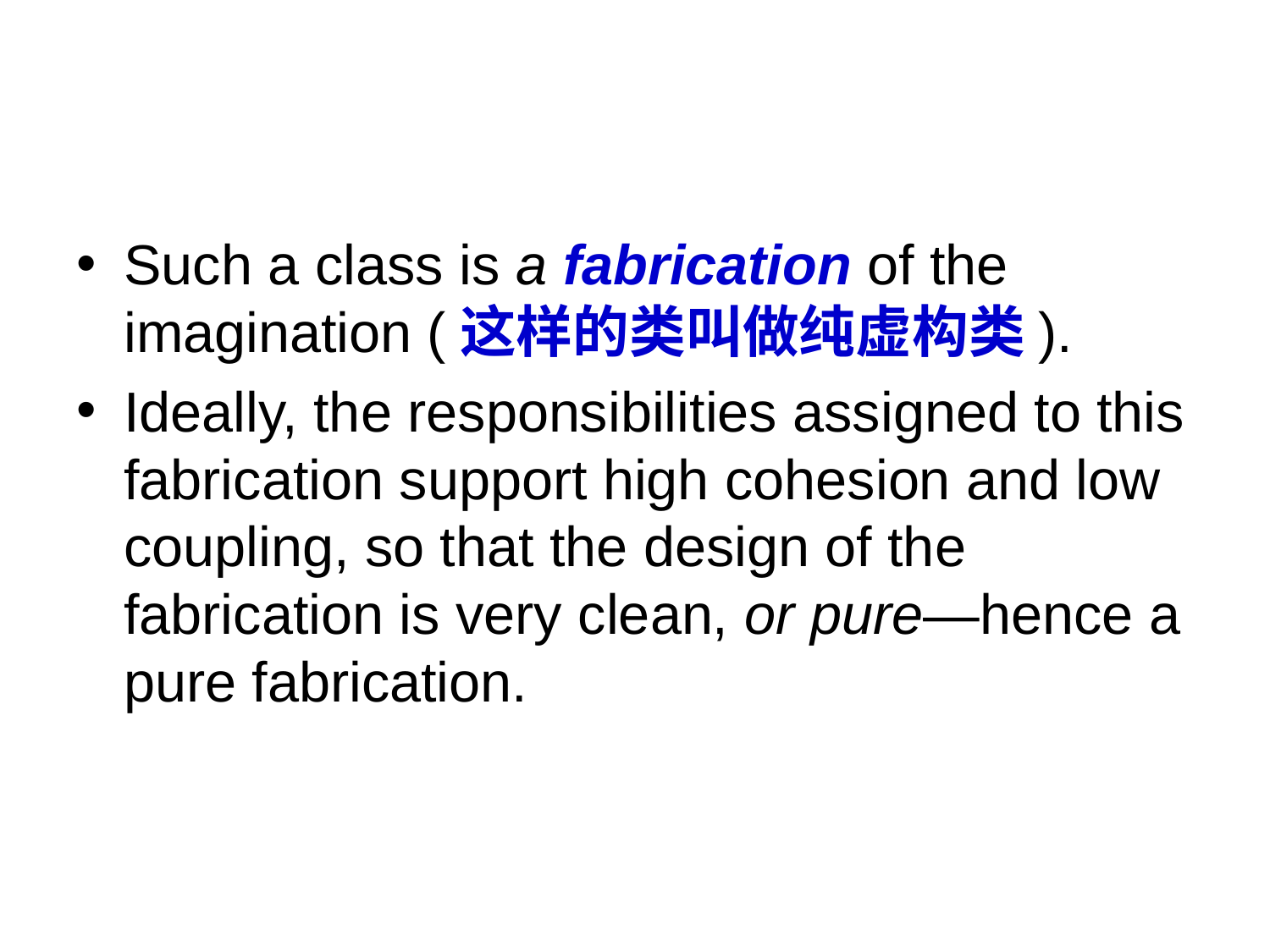

Such a class is a fabrication of the imagination (这样的类叫做纯虚构类).
Ideally, the responsibilities assigned to this fabrication support high cohesion and low coupling, so that the design of the fabrication is very clean, or pure—hence a pure fabrication.